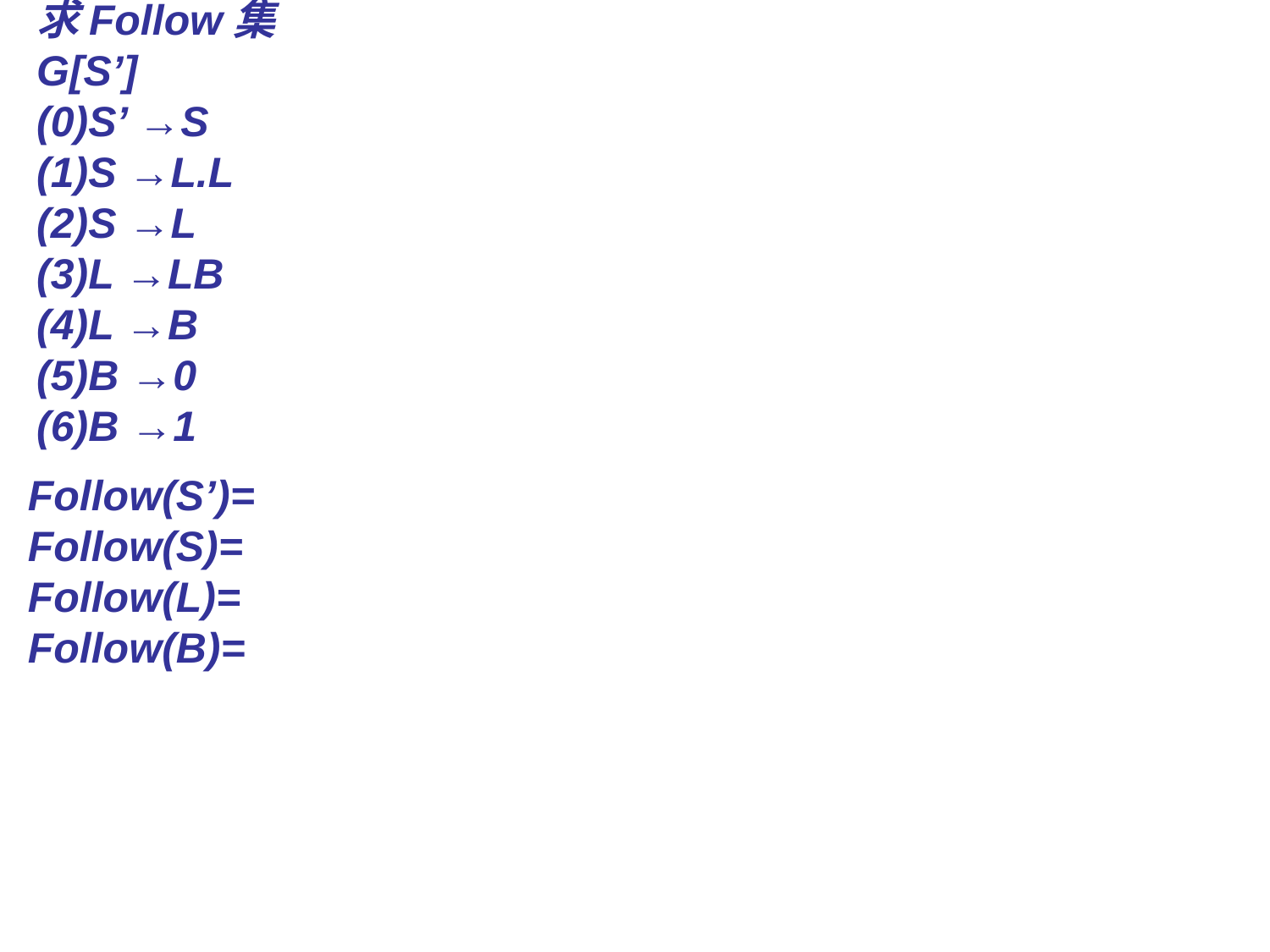

求Follow集
G[S’]
(0)S’ →S
(1)S →L.L
(2)S →L
(3)L →LB
(4)L →B
(5)B →0
(6)B →1
Follow(S’)=
Follow(S)=
Follow(L)=
Follow(B)=